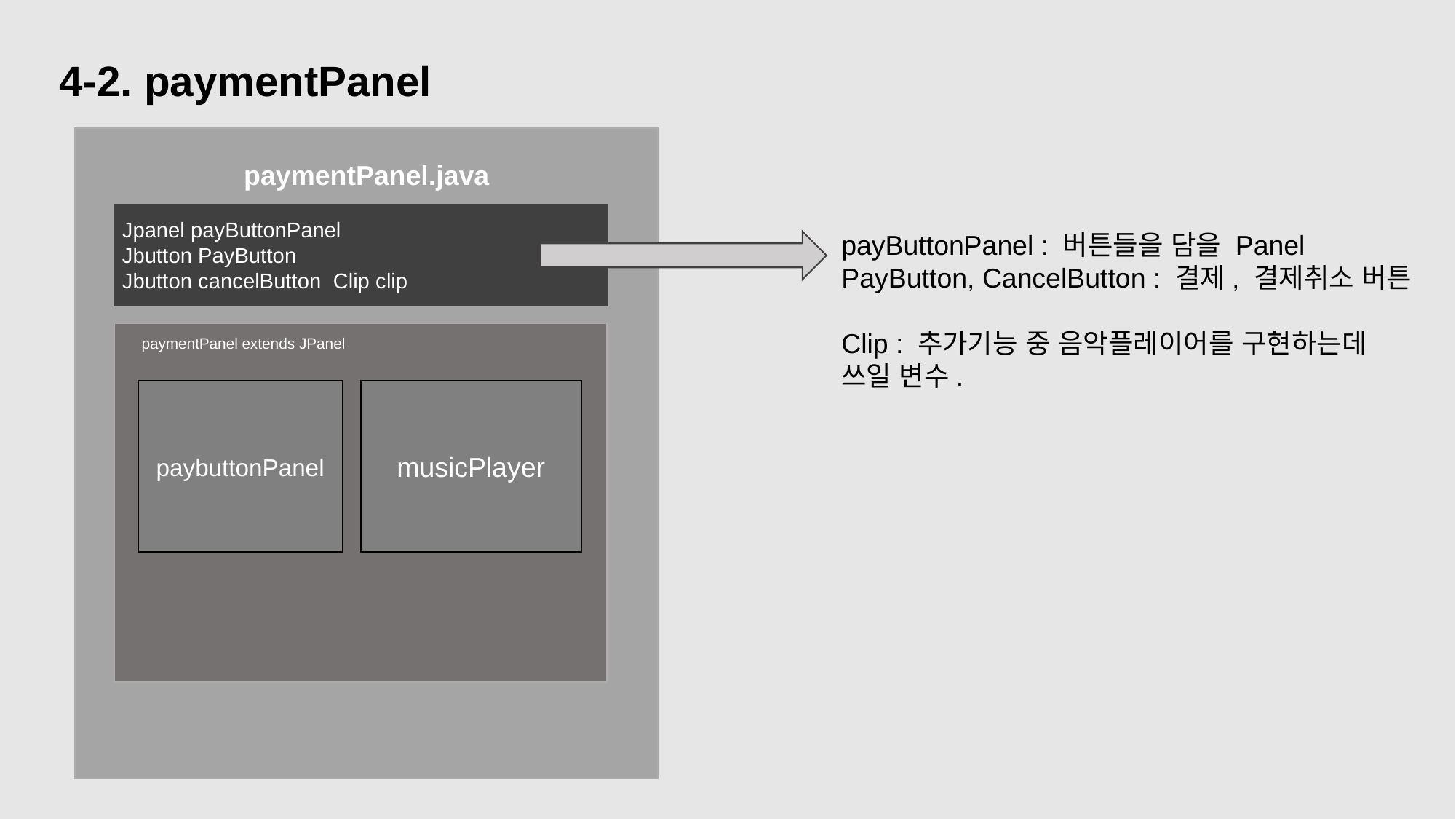

4-2. paymentPanel
paymentPanel.java

paymentPanel extends JPanel
paybuttonPanel
musicPlayer

Jpanel payButtonPanel
Jbutton PayButton
Jbutton cancelButton  Clip clip
payButtonPanel : 버튼들을 담을 Panel
PayButton, CancelButton : 결제, 결제취소 버튼

Clip : 추가기능 중 음악플레이어를 구현하는데
쓰일 변수.